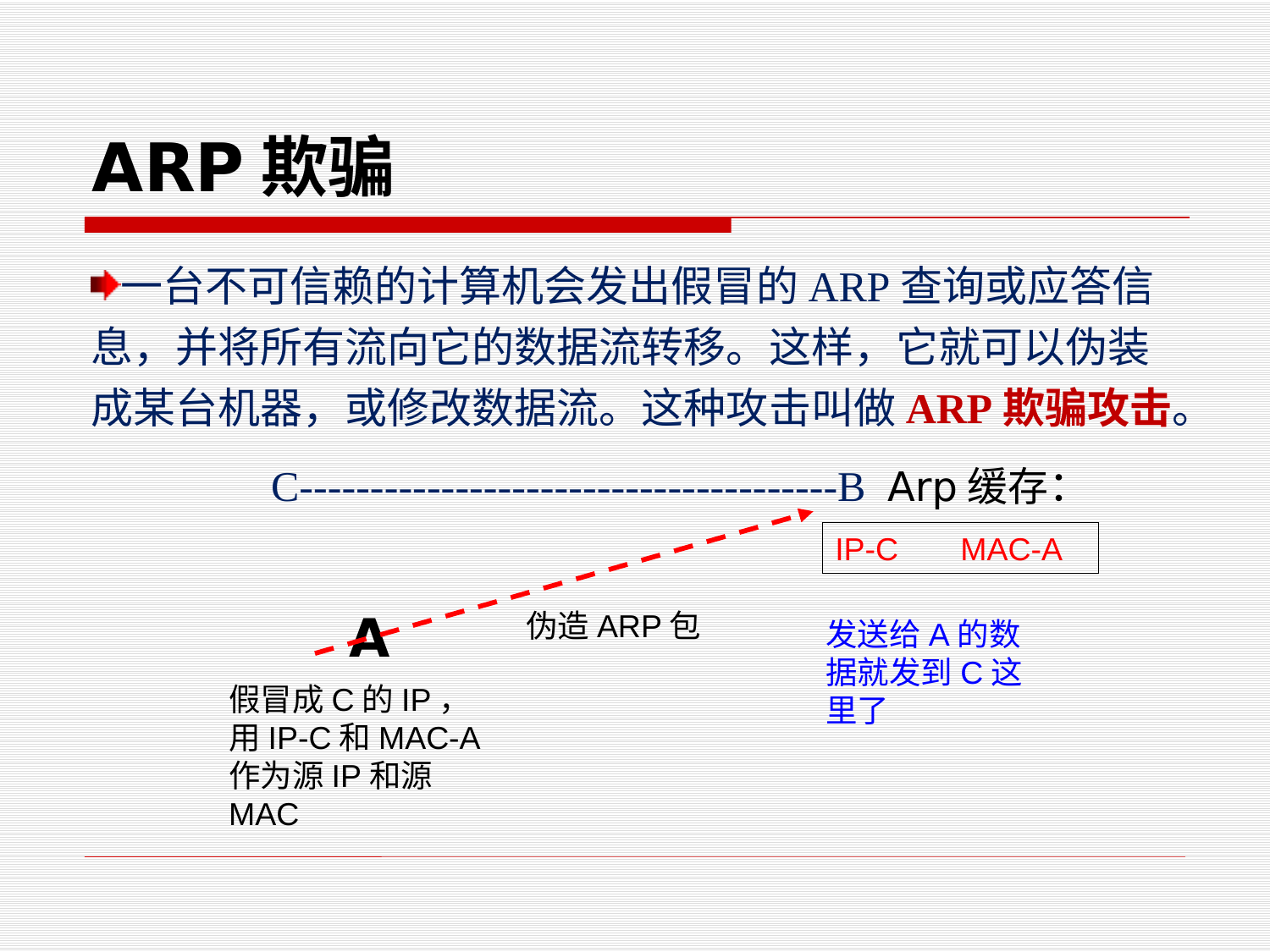

# ARP欺骗
一台不可信赖的计算机会发出假冒的ARP查询或应答信息，并将所有流向它的数据流转移。这样，它就可以伪装成某台机器，或修改数据流。这种攻击叫做ARP欺骗攻击。
                 C--------------------------------------B  Arp缓存：

              A
IP-C       MAC-A
伪造ARP包
发送给A的数据就发到C这里了
假冒成C的IP，用IP-C和MAC-A作为源IP和源MAC

22